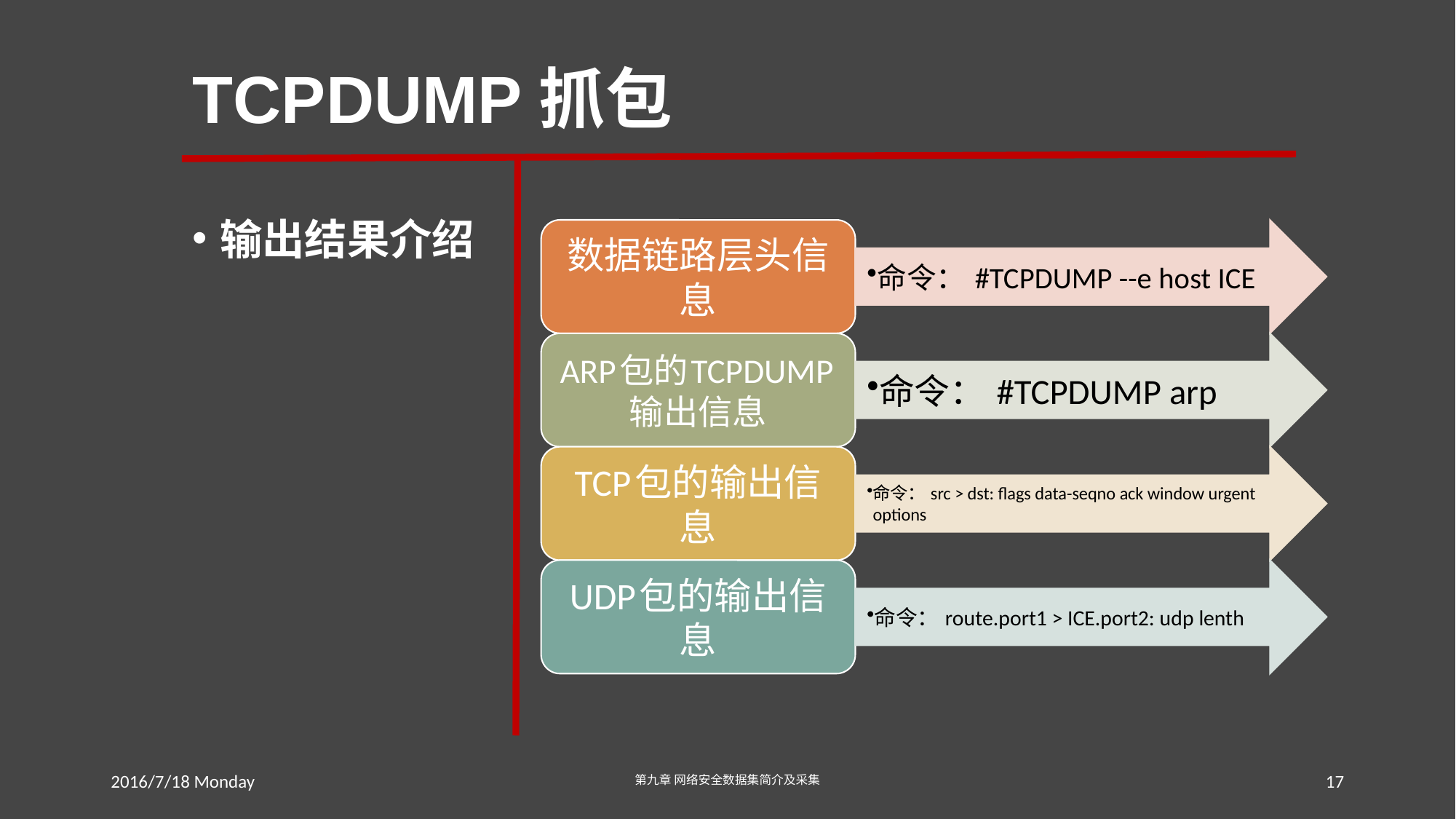

# TCPDUMP抓包
输出结果介绍
数据链路层头信息
命令： #TCPDUMP --e host ICE
命令： #TCPDUMP arp
TCP包的输出信息
命令： src > dst: flags data-seqno ack window urgent options
UDP包的输出信息
命令： route.port1 > ICE.port2: udp lenth
2016/7/18 Monday
第九章 网络安全数据集简介及采集
17